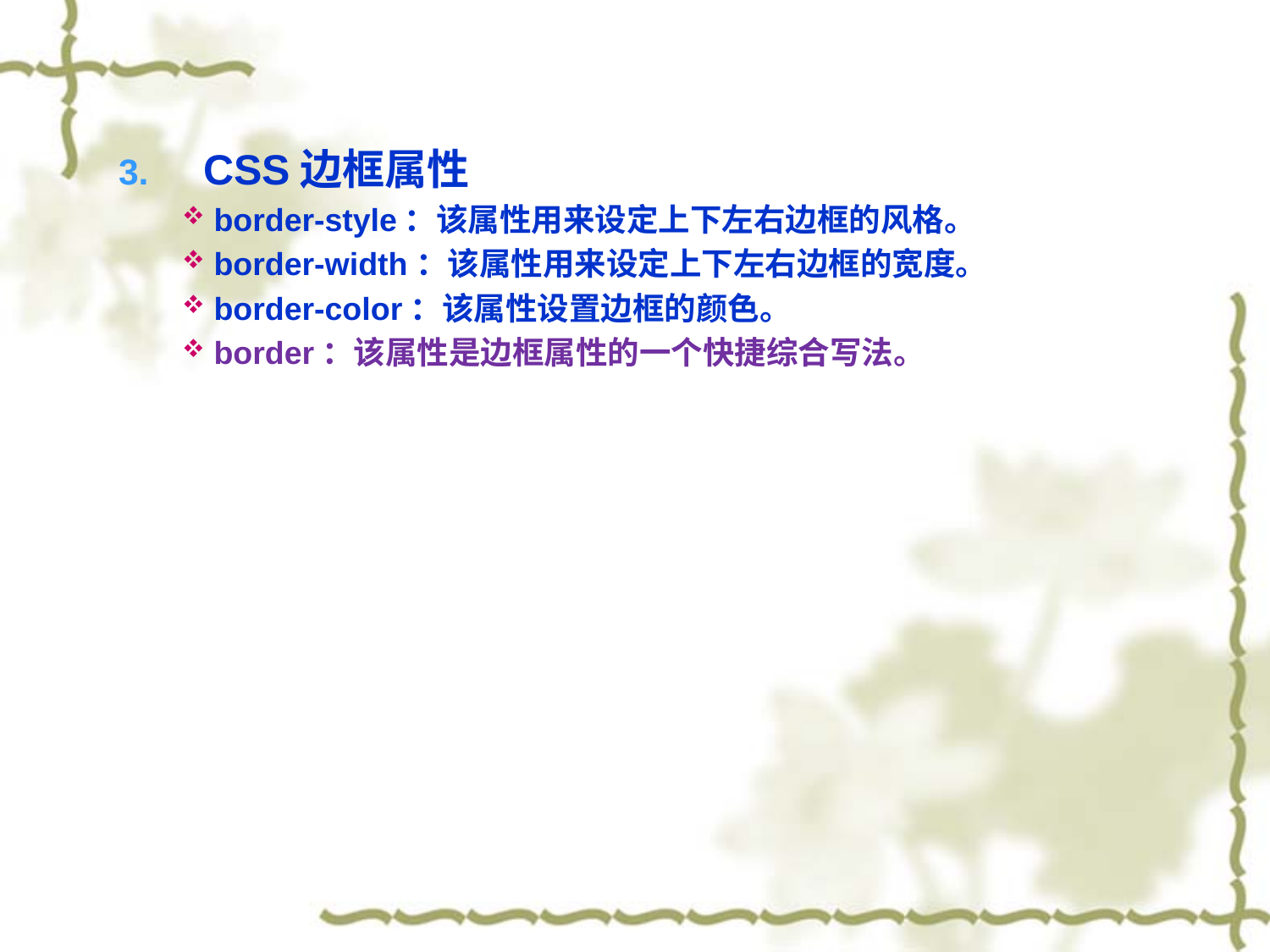

CSS边框属性
border-style：该属性用来设定上下左右边框的风格。
border-width：该属性用来设定上下左右边框的宽度。
border-color：该属性设置边框的颜色。
border：该属性是边框属性的一个快捷综合写法。